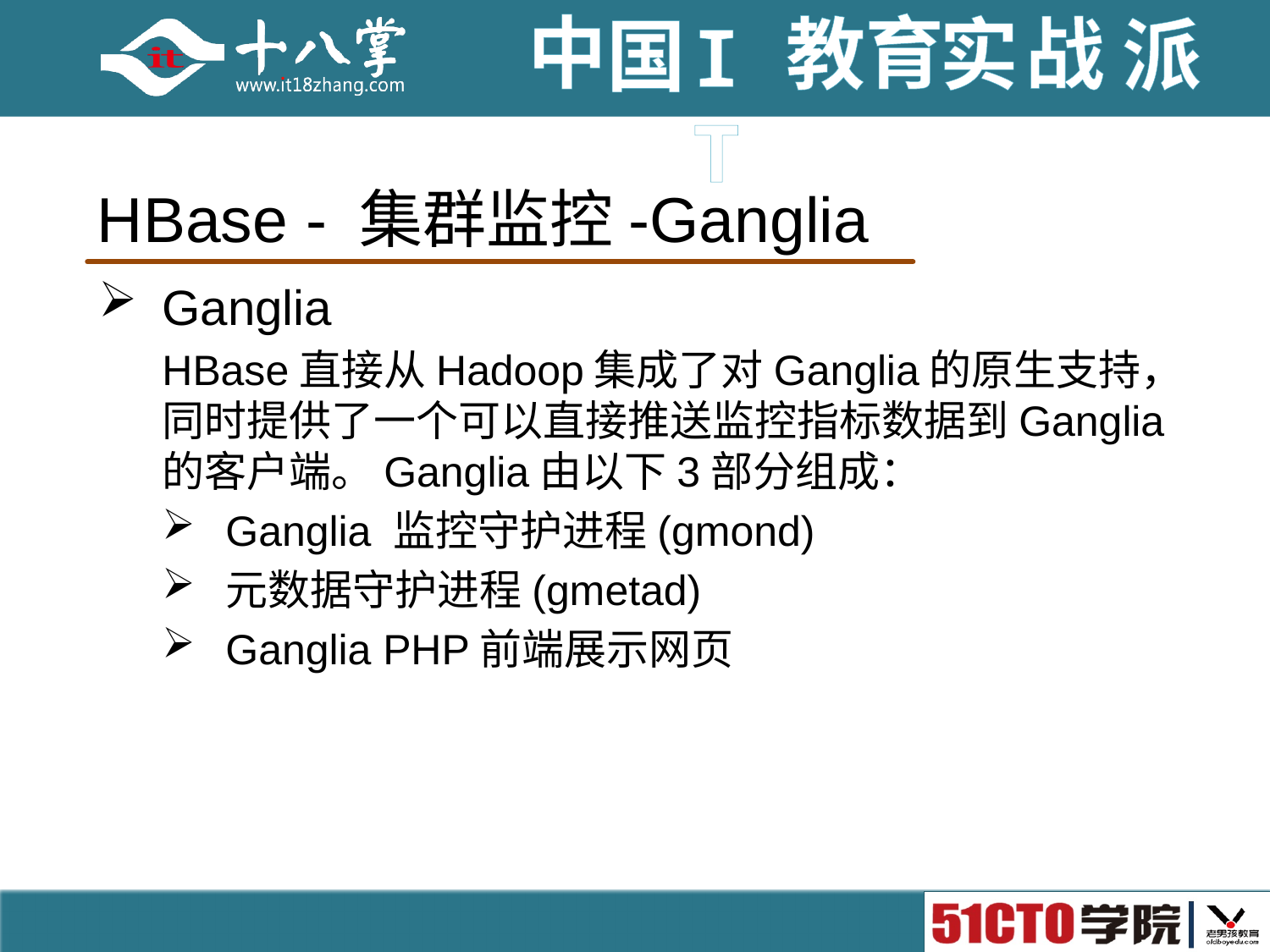

# HBase - 集群监控-Ganglia
Ganglia
HBase直接从Hadoop集成了对Ganglia的原生支持，同时提供了一个可以直接推送监控指标数据到Ganglia的客户端。Ganglia由以下3部分组成：
Ganglia 监控守护进程(gmond)
元数据守护进程(gmetad)
Ganglia PHP前端展示网页